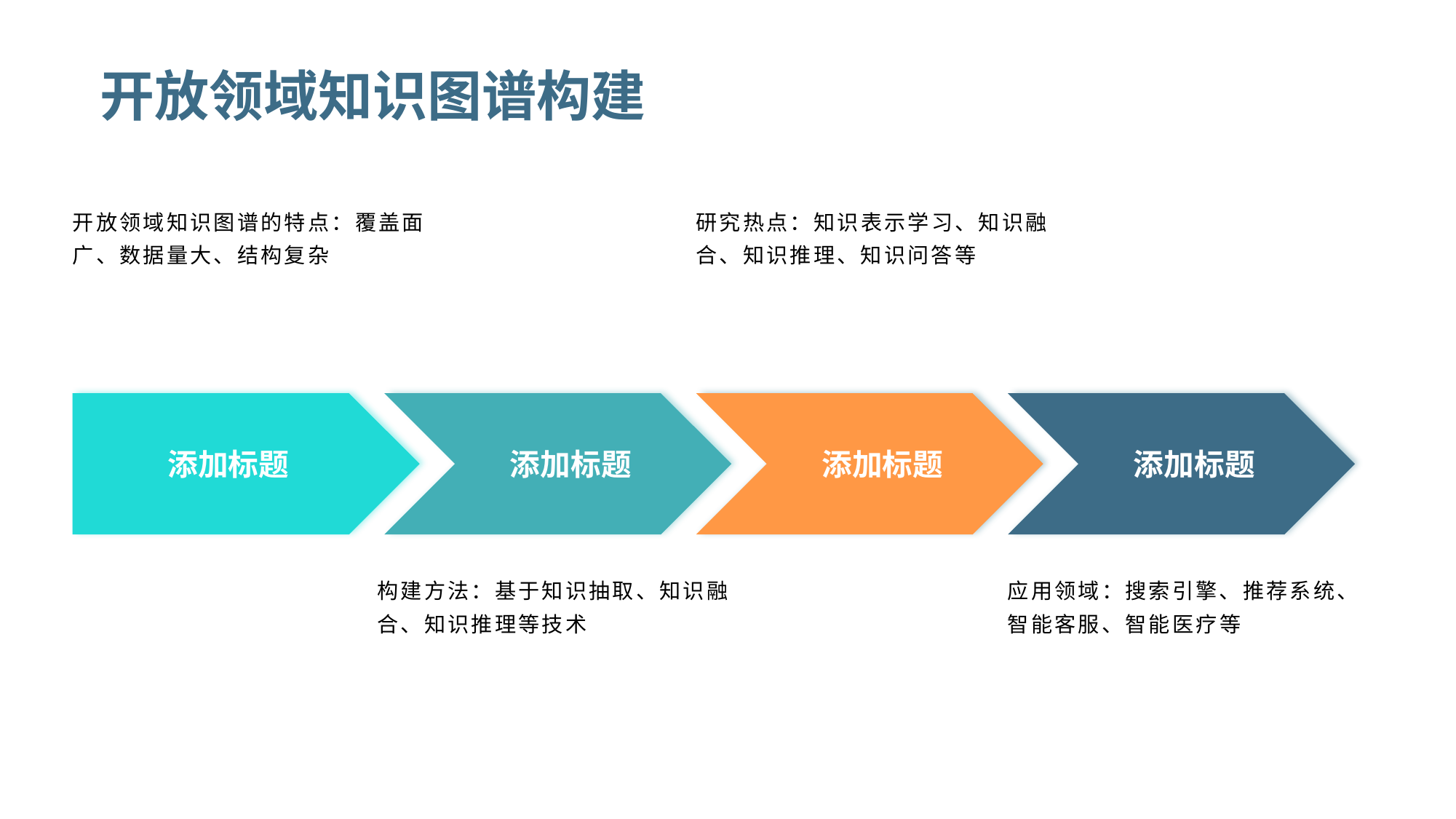

# 开放领域知识图谱构建
开放领域知识图谱的特点：覆盖面广、数据量大、结构复杂
研究热点：知识表示学习、知识融合、知识推理、知识问答等
添加标题
添加标题
添加标题
添加标题
构建方法：基于知识抽取、知识融合、知识推理等技术
应用领域：搜索引擎、推荐系统、智能客服、智能医疗等